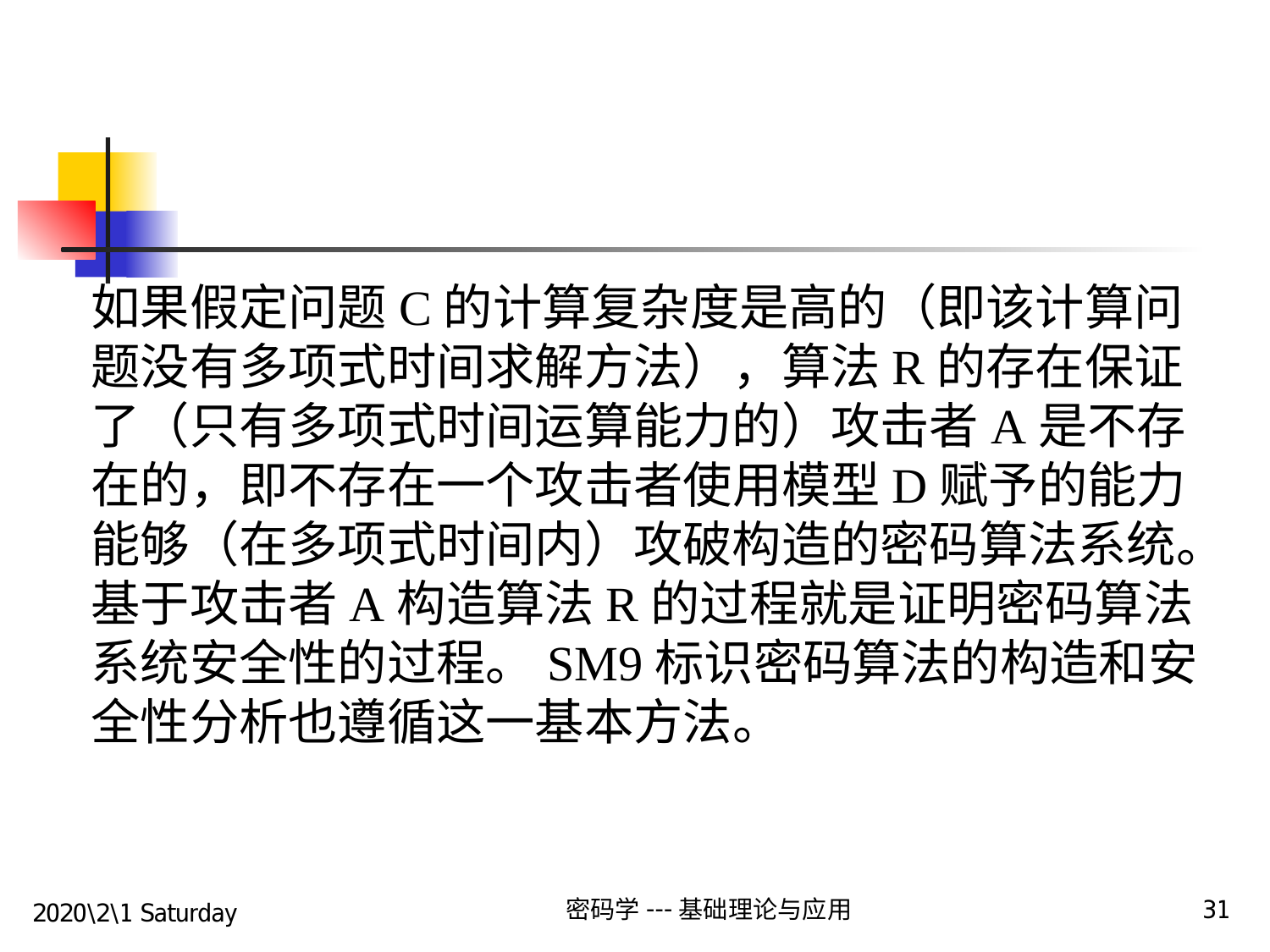

如果假定问题C的计算复杂度是高的（即该计算问题没有多项式时间求解方法），算法R的存在保证了（只有多项式时间运算能力的）攻击者A是不存在的，即不存在一个攻击者使用模型D赋予的能力能够（在多项式时间内）攻破构造的密码算法系统。
基于攻击者A构造算法R的过程就是证明密码算法系统安全性的过程。SM9标识密码算法的构造和安全性分析也遵循这一基本方法。
密码学---基础理论与应用
31
2020\2\1 Saturday